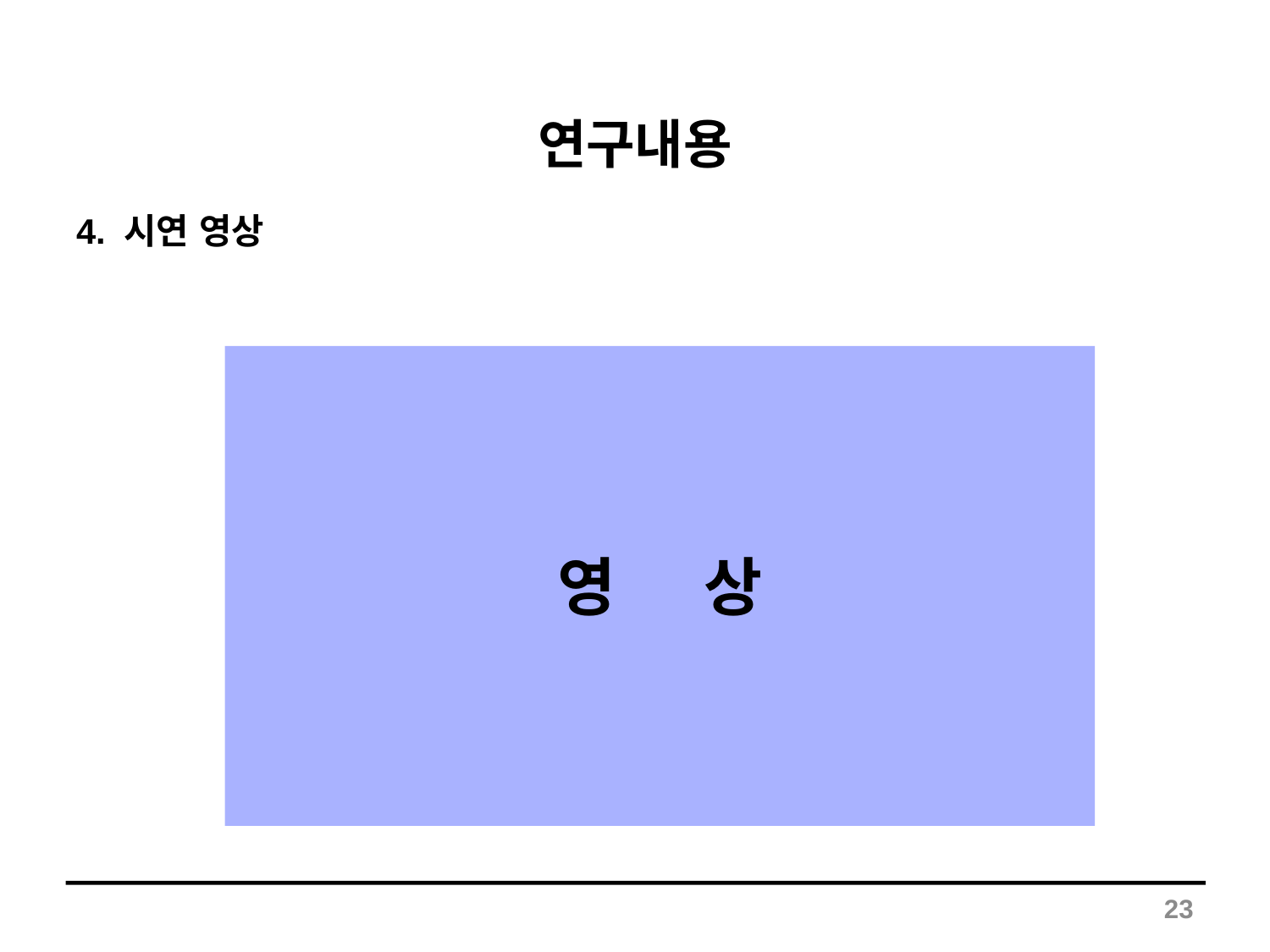

# 연구내용
4. 시연 영상

영     상
23